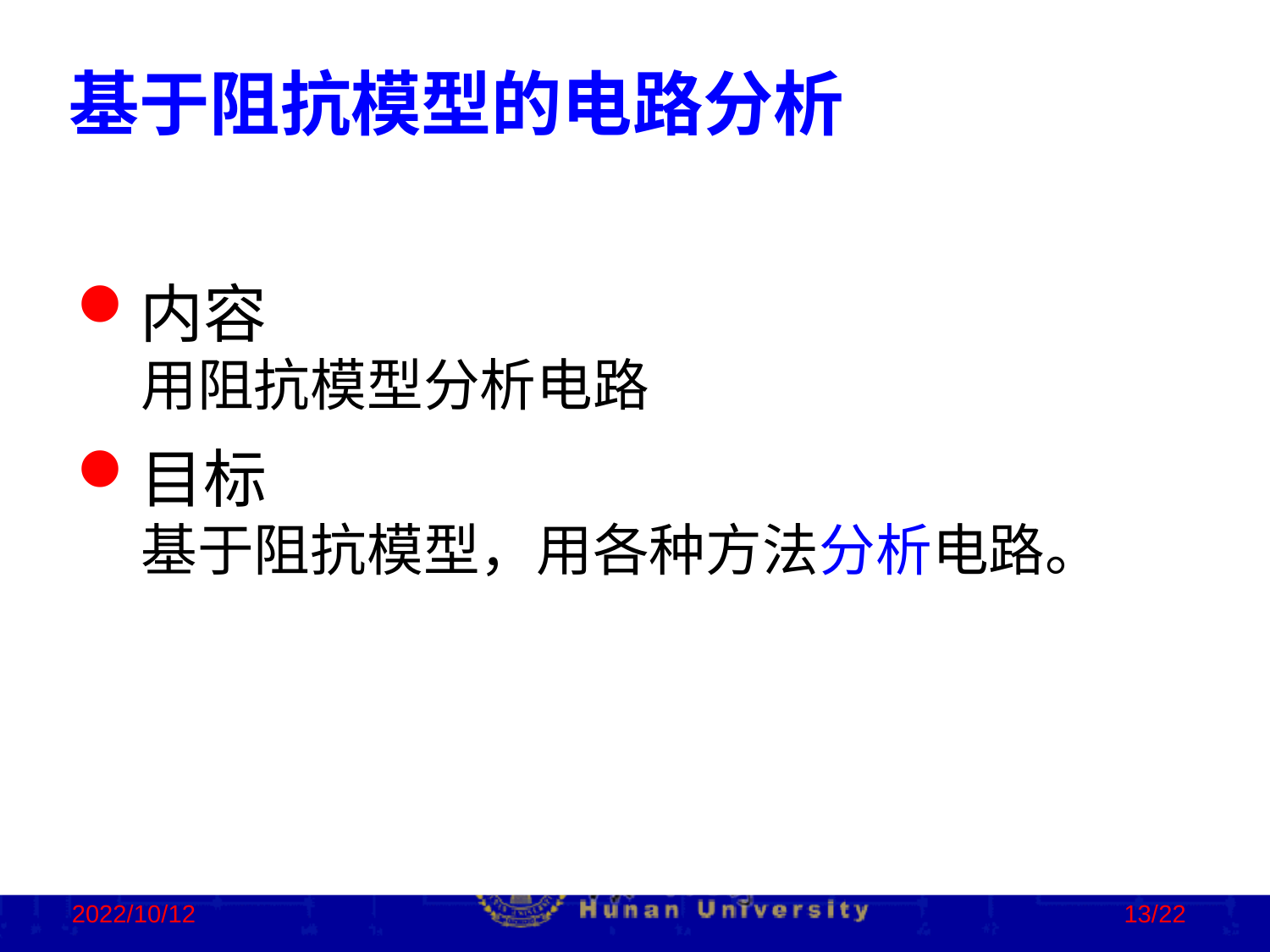

基于阻抗模型的电路分析
内容
    用阻抗模型分析电路
目标
    基于阻抗模型，用各种方法分析电路。
2022/10/12
13/22